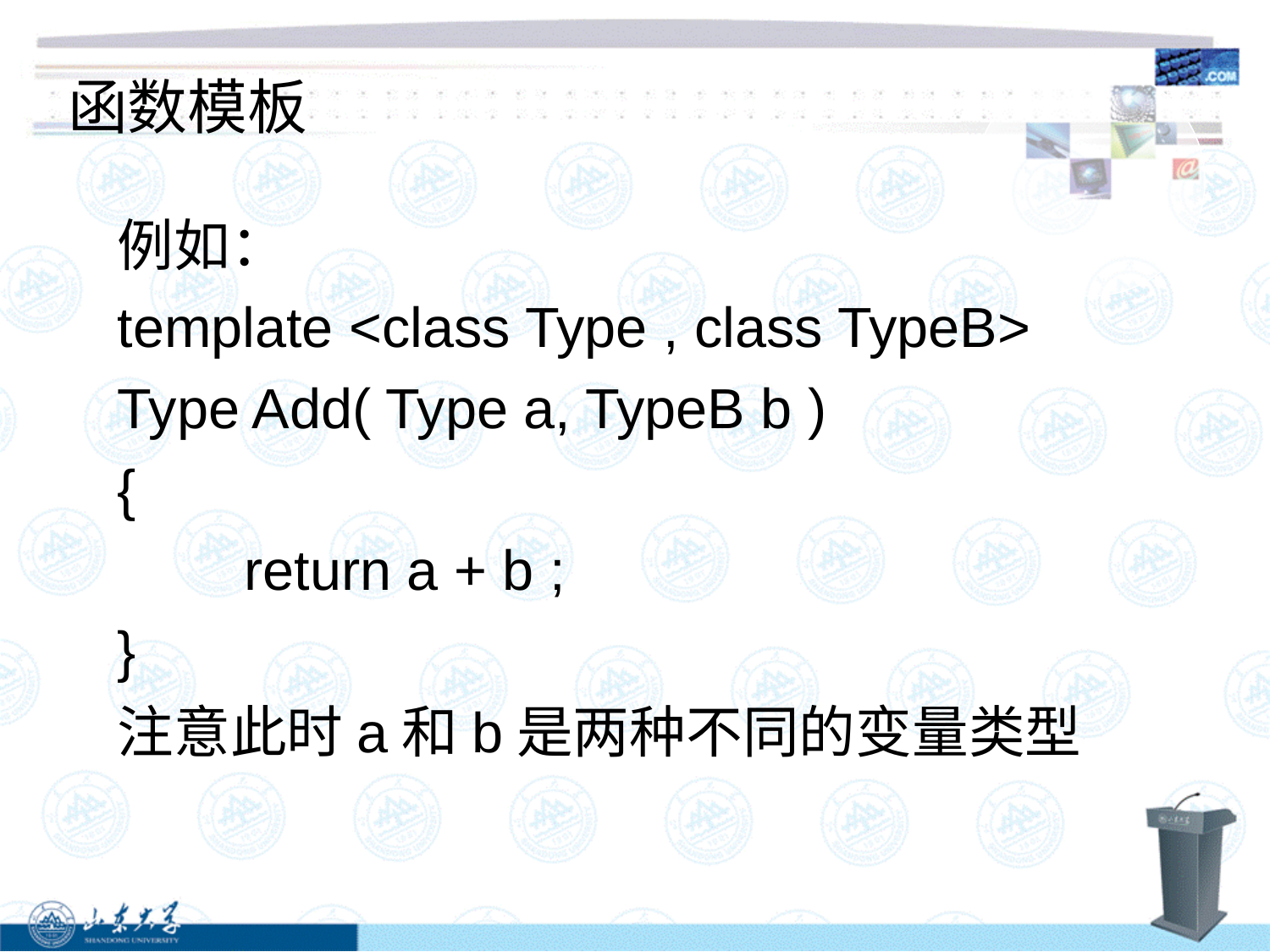

函数模板
例如：
template <class Type , class TypeB>
Type Add( Type a, TypeB b )
{
	return a + b ;
}
注意此时a和b是两种不同的变量类型